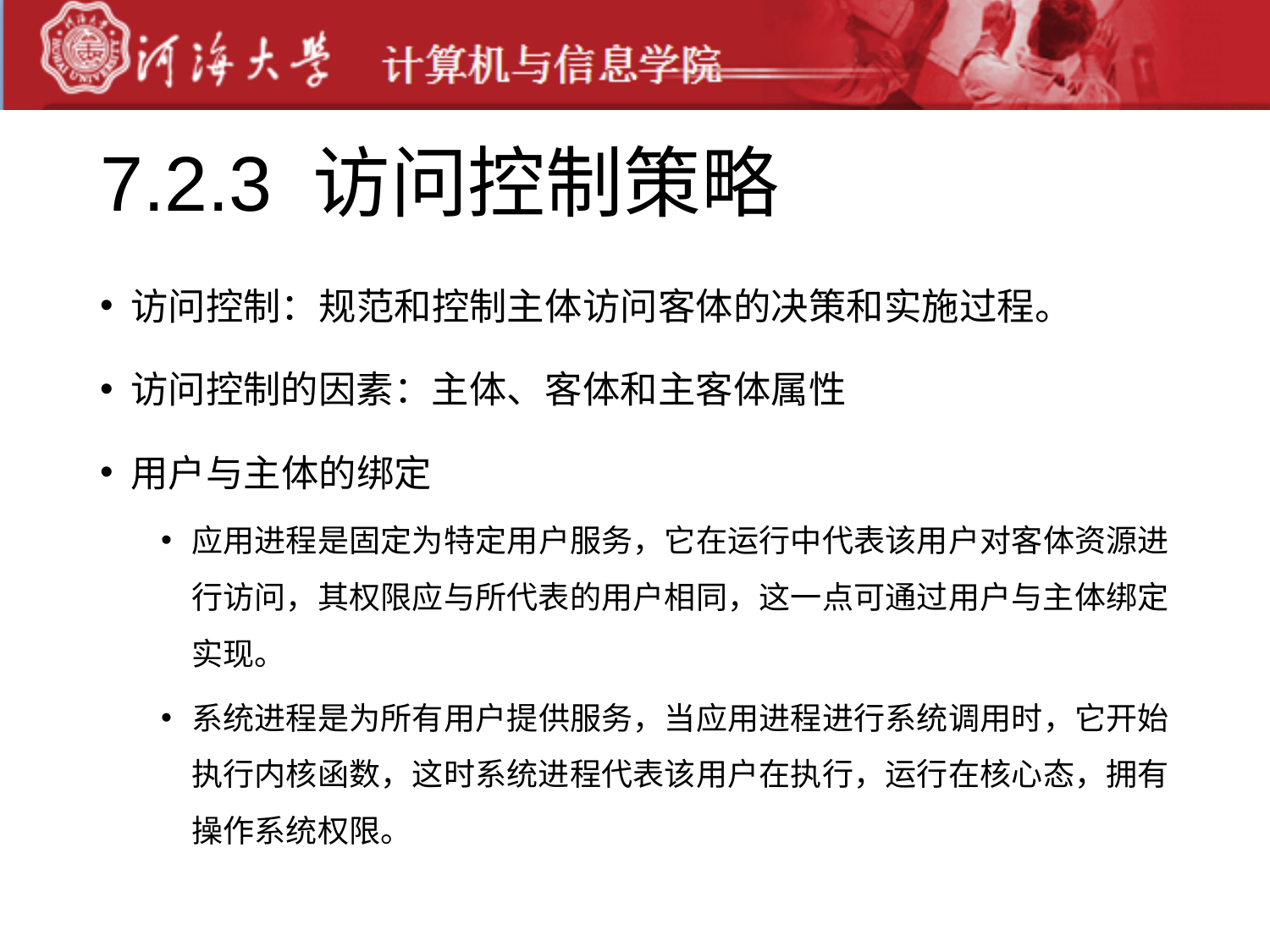

# 7.2.3 访问控制策略
访问控制：规范和控制主体访问客体的决策和实施过程。
访问控制的因素：主体、客体和主客体属性
用户与主体的绑定
应用进程是固定为特定用户服务，它在运行中代表该用户对客体资源进行访问，其权限应与所代表的用户相同，这一点可通过用户与主体绑定实现。
系统进程是为所有用户提供服务，当应用进程进行系统调用时，它开始执行内核函数，这时系统进程代表该用户在执行，运行在核心态，拥有操作系统权限。